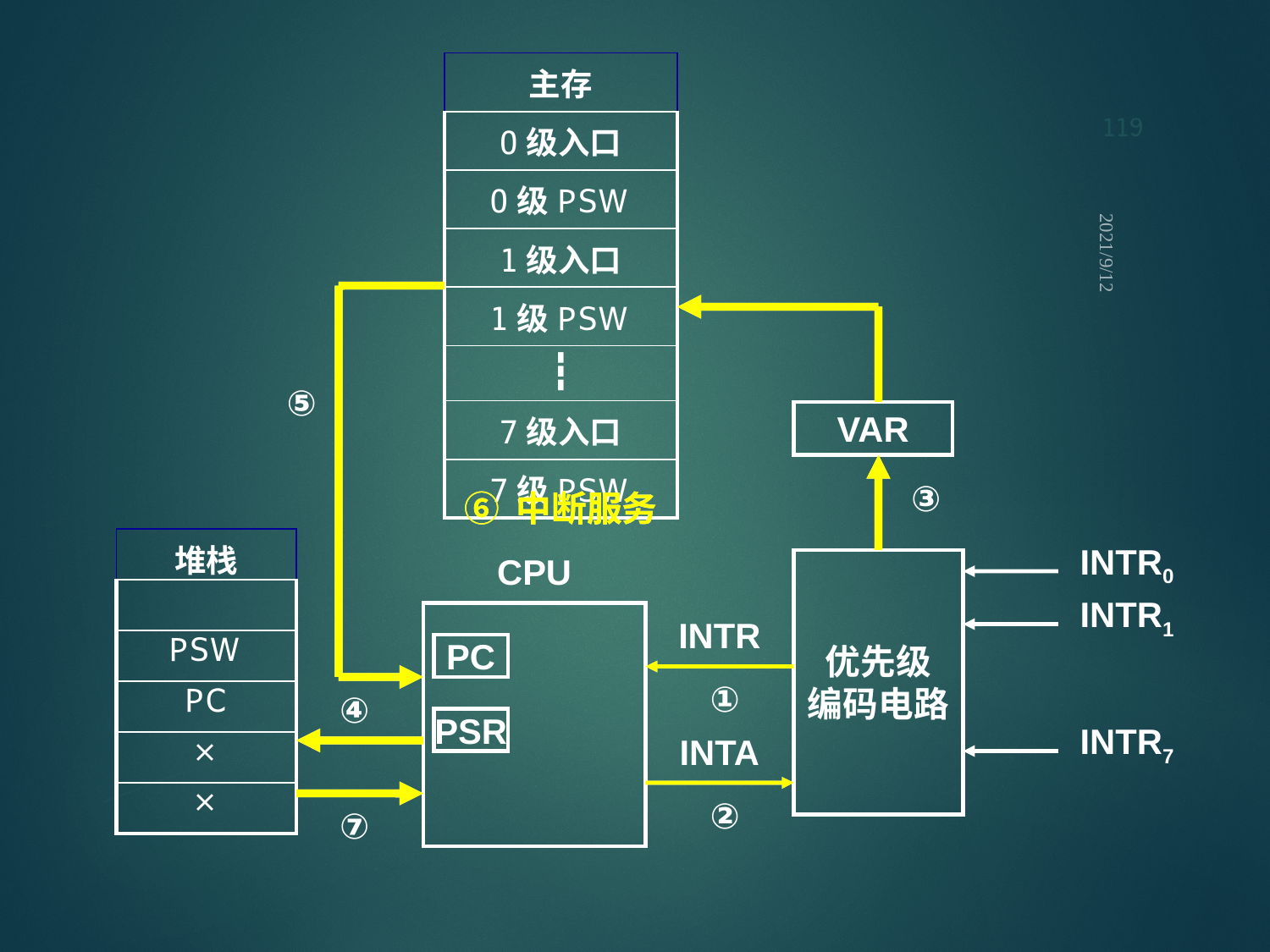

119
| 主存 |
| --- |
| 0级入口 |
| 0级PSW |
| 1级入口 |
| 1级PSW |
| ┇ |
| 7级入口 |
| 7级PSW |
2021/9/12

⑤
VAR

③
⑥ 中断服务
⑥ 中断服务
| 堆栈 |
| --- |
|  |
| PSW |
| PC |
| × |
| × |
INTR0
CPU
优先级
编码电路

INTR1

INTR

PC

①
④
PSR
INTR7
INTA

②
⑦